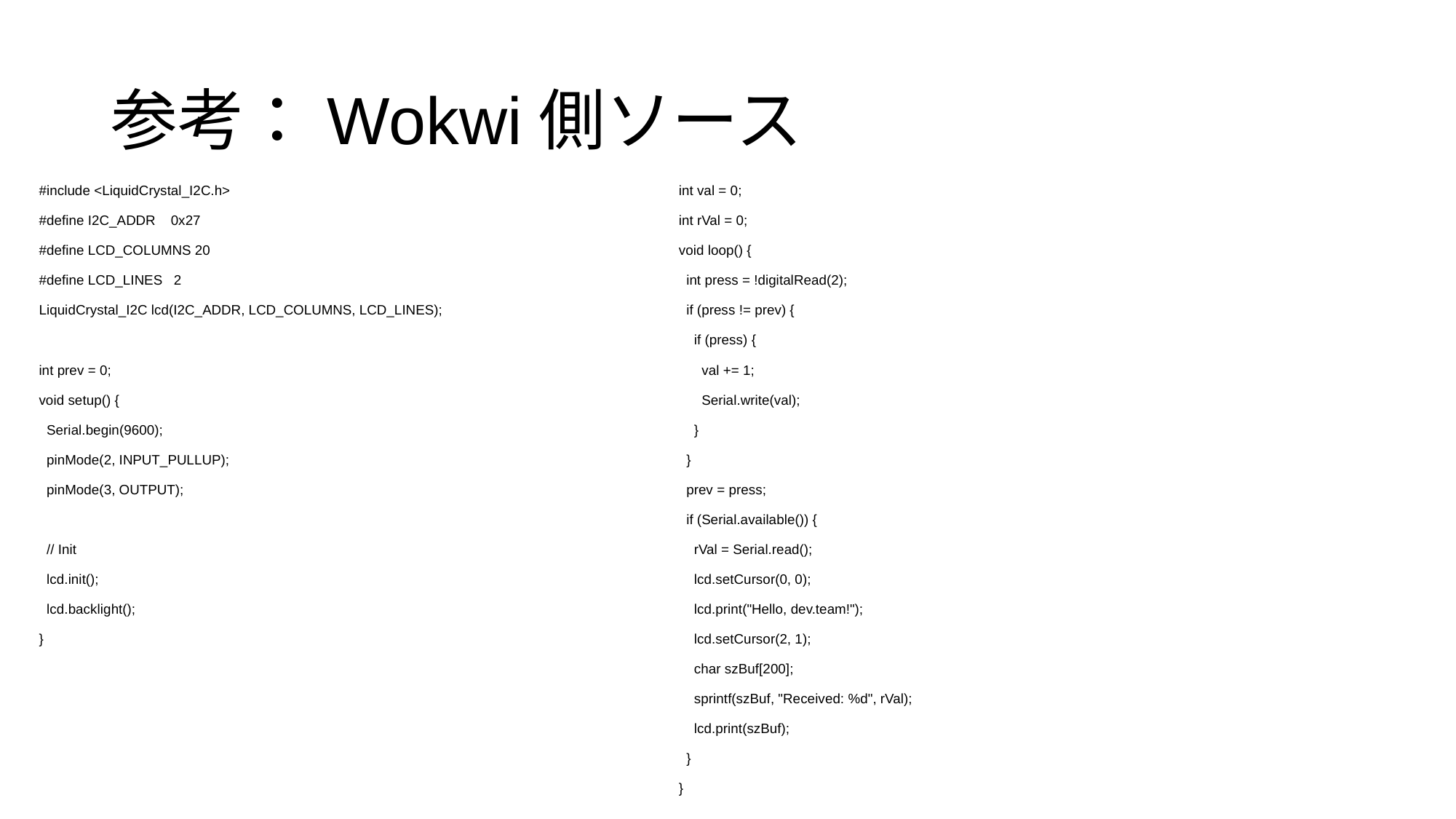

# 参考：Wokwi側ソース
#include <LiquidCrystal_I2C.h>
#define I2C_ADDR    0x27
#define LCD_COLUMNS 20
#define LCD_LINES   2
LiquidCrystal_I2C lcd(I2C_ADDR, LCD_COLUMNS, LCD_LINES);

int prev = 0;
void setup() {
  Serial.begin(9600);
  pinMode(2, INPUT_PULLUP);
  pinMode(3, OUTPUT);

  // Init
  lcd.init();
  lcd.backlight();
}
int val = 0;
int rVal = 0;
void loop() {
  int press = !digitalRead(2);
  if (press != prev) {
    if (press) {
      val += 1;
      Serial.write(val);
    }
  }
  prev = press;
  if (Serial.available()) {
    rVal = Serial.read();
    lcd.setCursor(0, 0);
    lcd.print("Hello, dev.team!");
    lcd.setCursor(2, 1);
    char szBuf[200];
    sprintf(szBuf, "Received: %d", rVal);
    lcd.print(szBuf);
  }
}